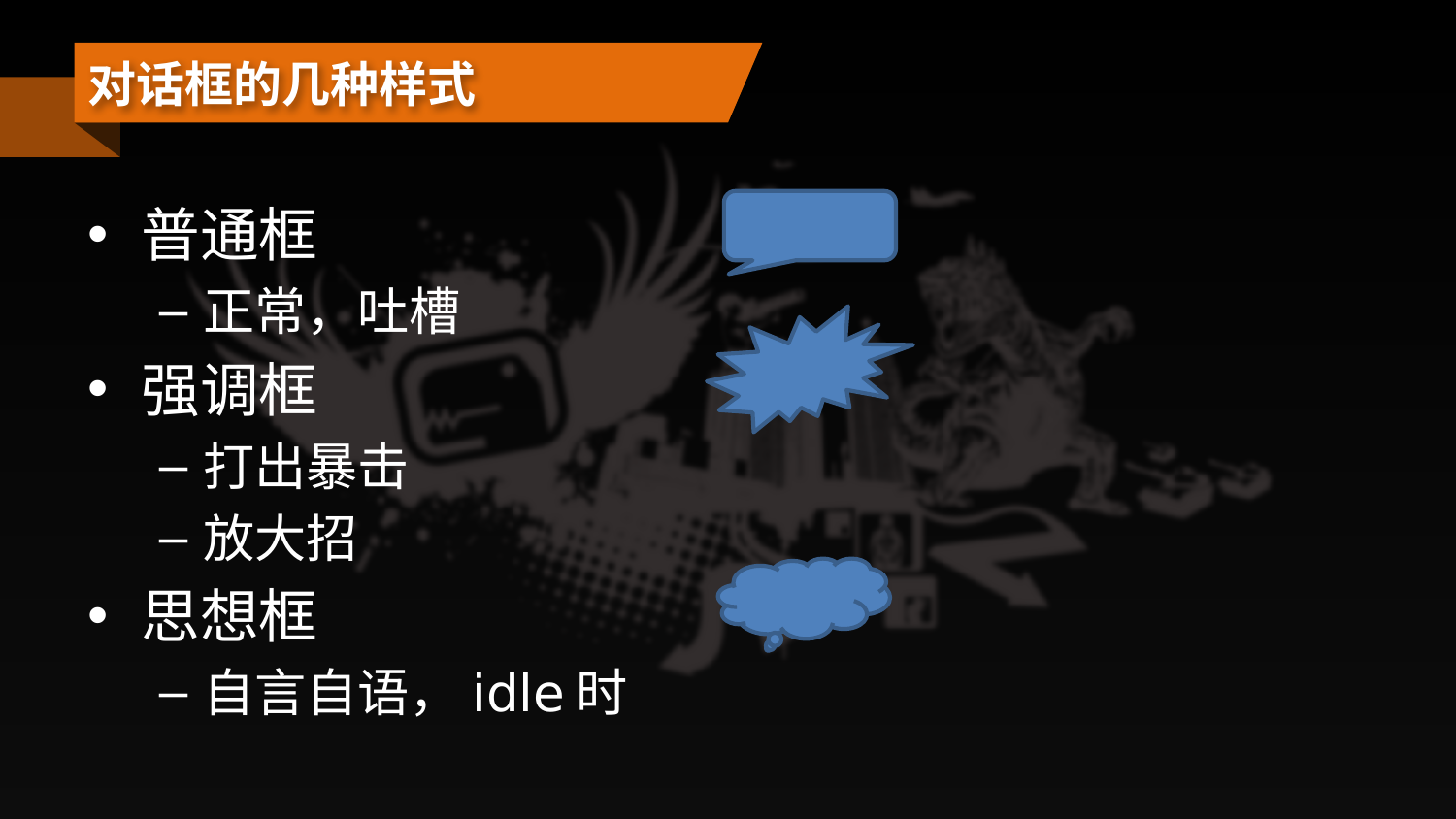

# 对话框的几种样式
普通框
正常，吐槽
强调框
打出暴击
放大招
思想框
自言自语，idle时